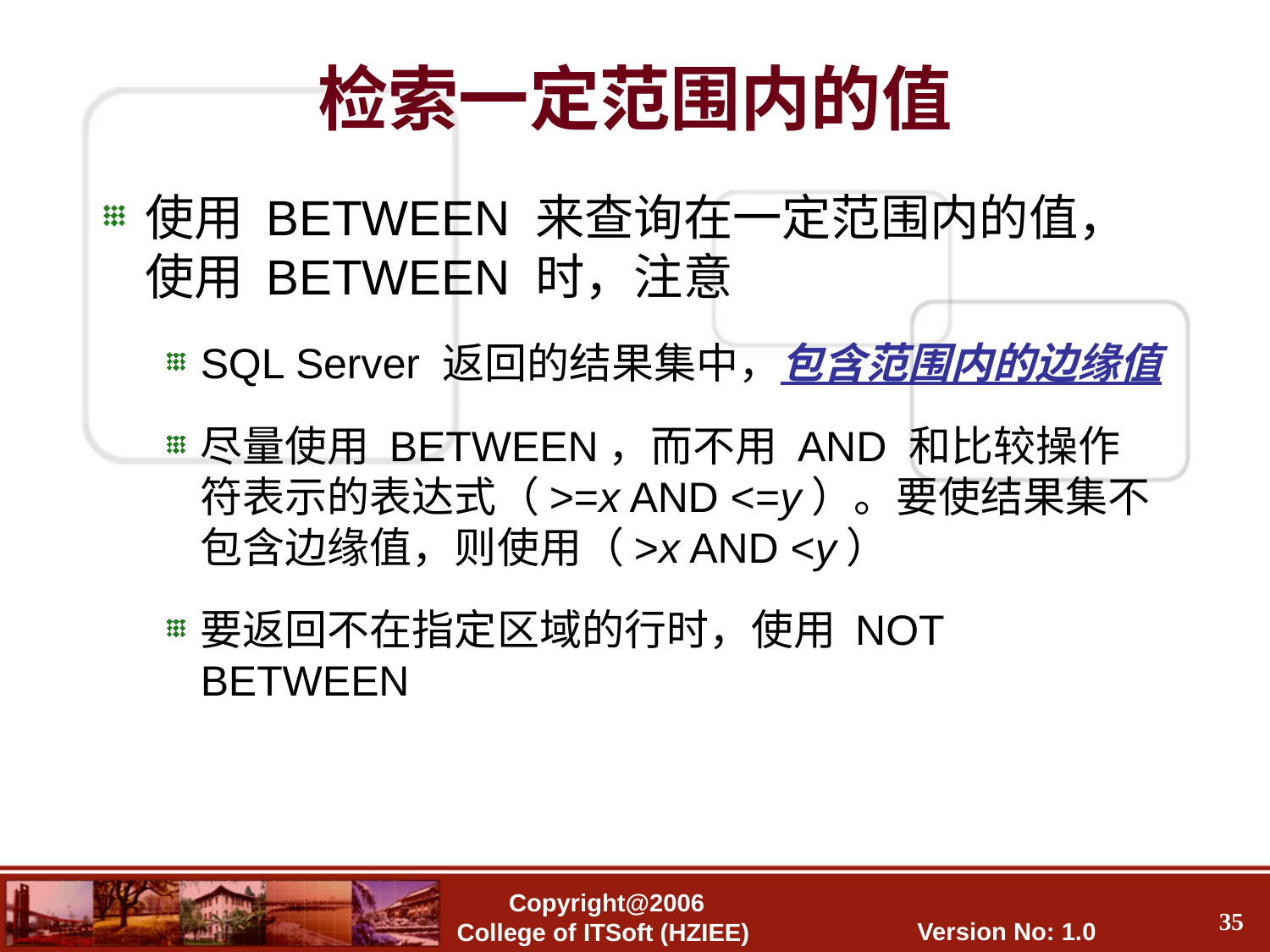

检索一定范围内的值
使用 BETWEEN 来查询在一定范围内的值，使用 BETWEEN 时，注意
SQL Server 返回的结果集中，包含范围内的边缘值
尽量使用 BETWEEN，而不用 AND 和比较操作符表示的表达式（>=x AND <=y）。要使结果集不包含边缘值，则使用（>x AND <y）
要返回不在指定区域的行时，使用 NOT BETWEEN